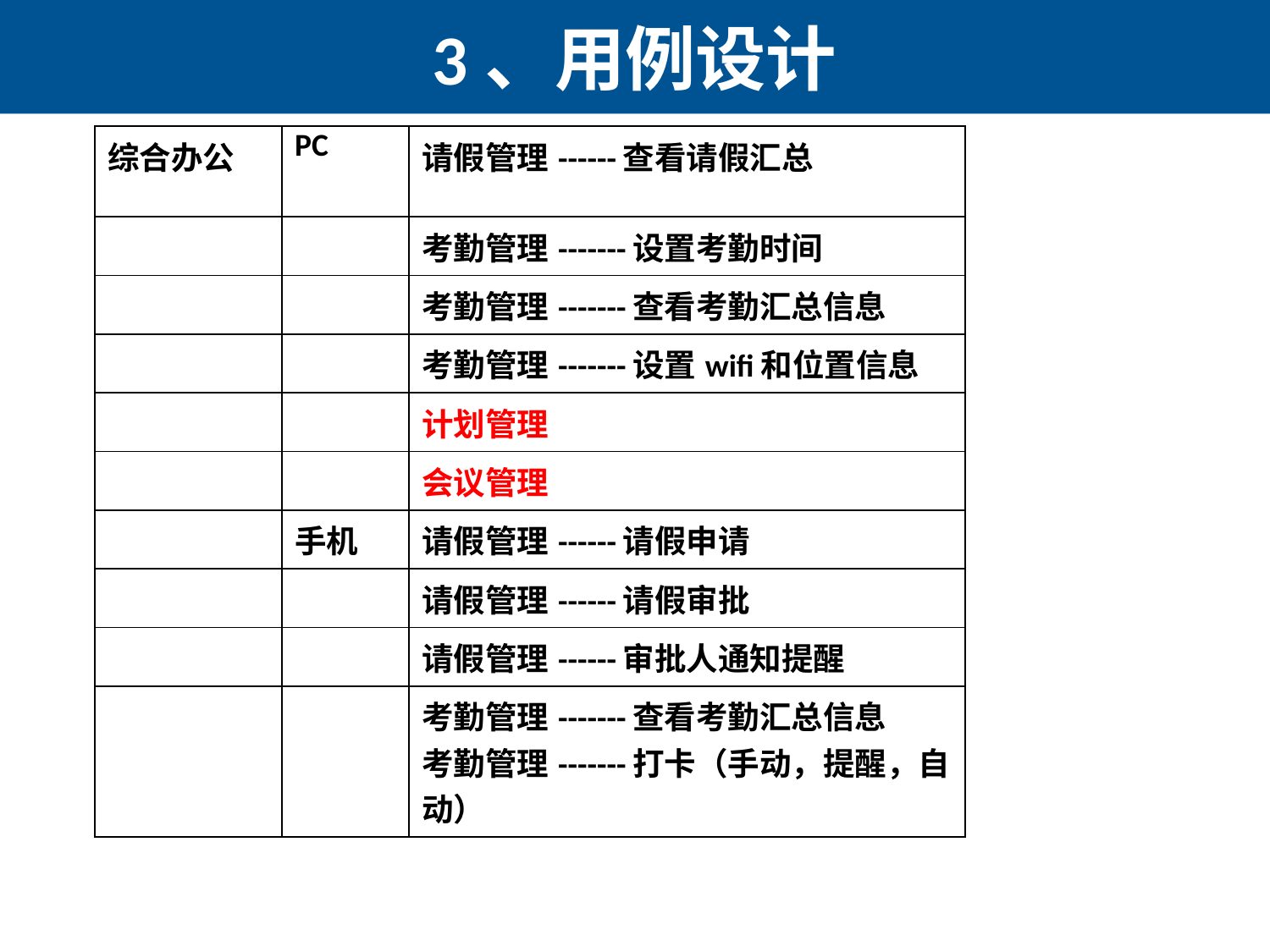

# 3、用例设计
| 综合办公 | PC | 请假管理------查看请假汇总 |
| --- | --- | --- |
|  |  | 考勤管理-------设置考勤时间 |
|  |  | 考勤管理-------查看考勤汇总信息 |
|  |  | 考勤管理-------设置wifi和位置信息 |
|  |  | 计划管理 |
|  |  | 会议管理 |
|  | 手机 | 请假管理------请假申请 |
|  |  | 请假管理------请假审批 |
|  |  | 请假管理------审批人通知提醒 |
|  |  | 考勤管理-------查看考勤汇总信息 考勤管理-------打卡（手动，提醒，自动） |